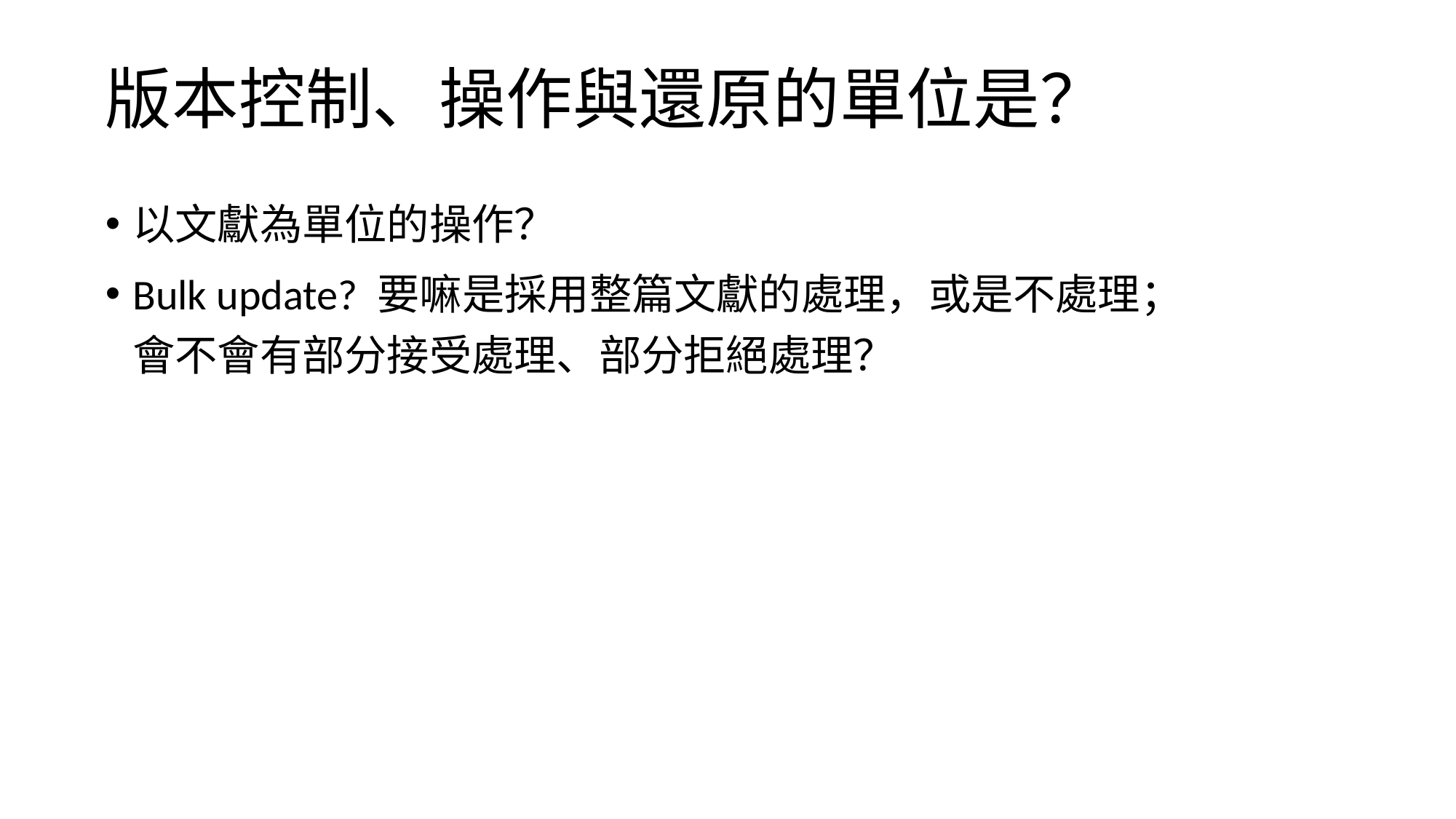

# 版本控制、操作與還原的單位是？
以文獻為單位的操作？
Bulk update? 要嘛是採用整篇文獻的處理，或是不處理；
會不會有部分接受處理、部分拒絕處理？
41